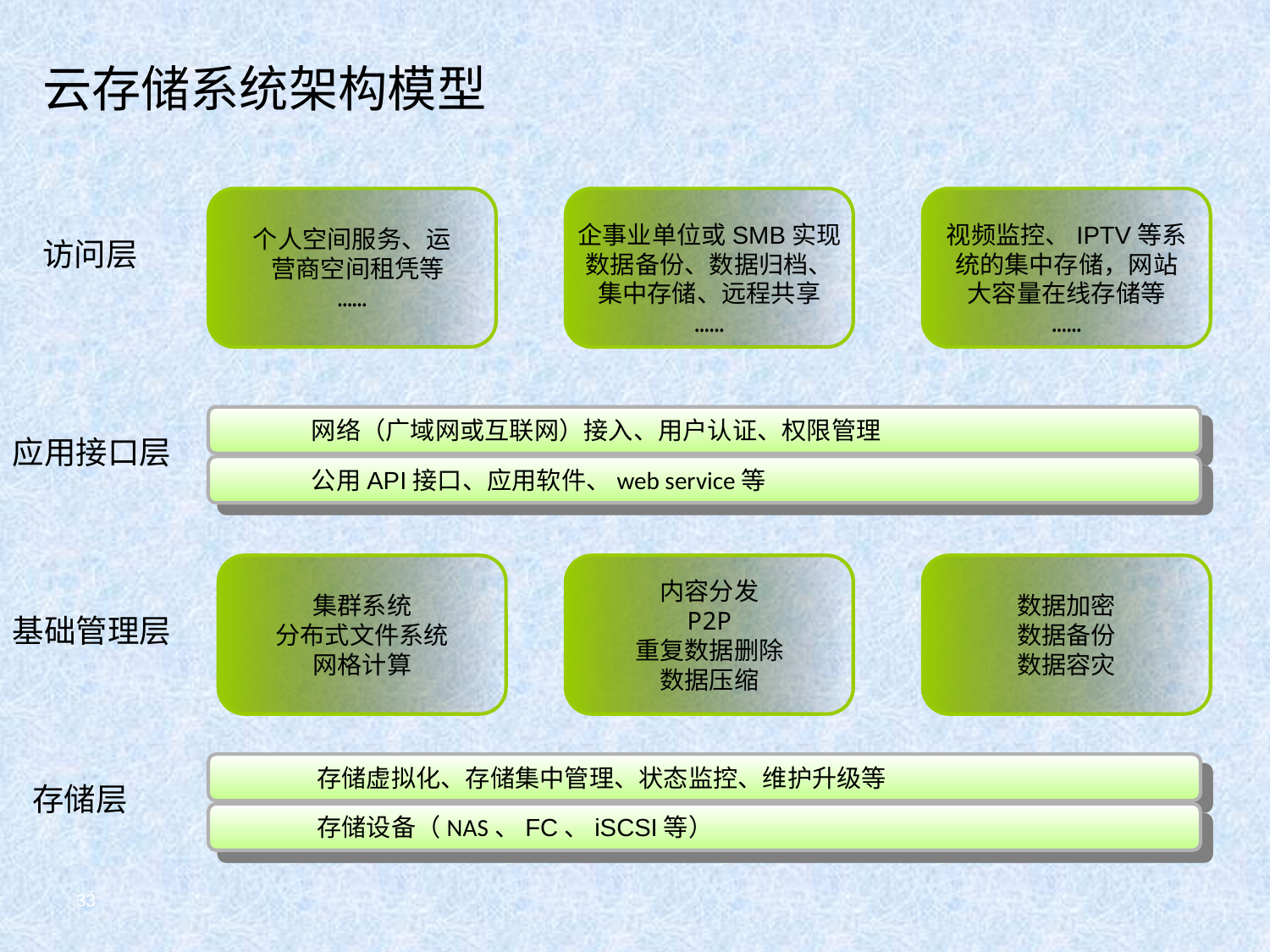

云存储系统架构模型
个人空间服务、运
 营商空间租凭等
……

企事业单位或SMB实现
数据备份、数据归档、
集中存储、远程共享
……

视频监控、IPTV等系
统的集中存储，网站
大容量在线存储等
……

访问层
               网络（广域网或互联网）接入、用户认证、权限管理
应用接口层
               公用API接口、应用软件、web service等
集群系统
分布式文件系统
网格计算
内容分发
P2P
重复数据删除
数据压缩
数据加密
数据备份
数据容灾
基础管理层
                存储虚拟化、存储集中管理、状态监控、维护升级等
存储层
                存储设备（NAS、FC、iSCSI等）
33